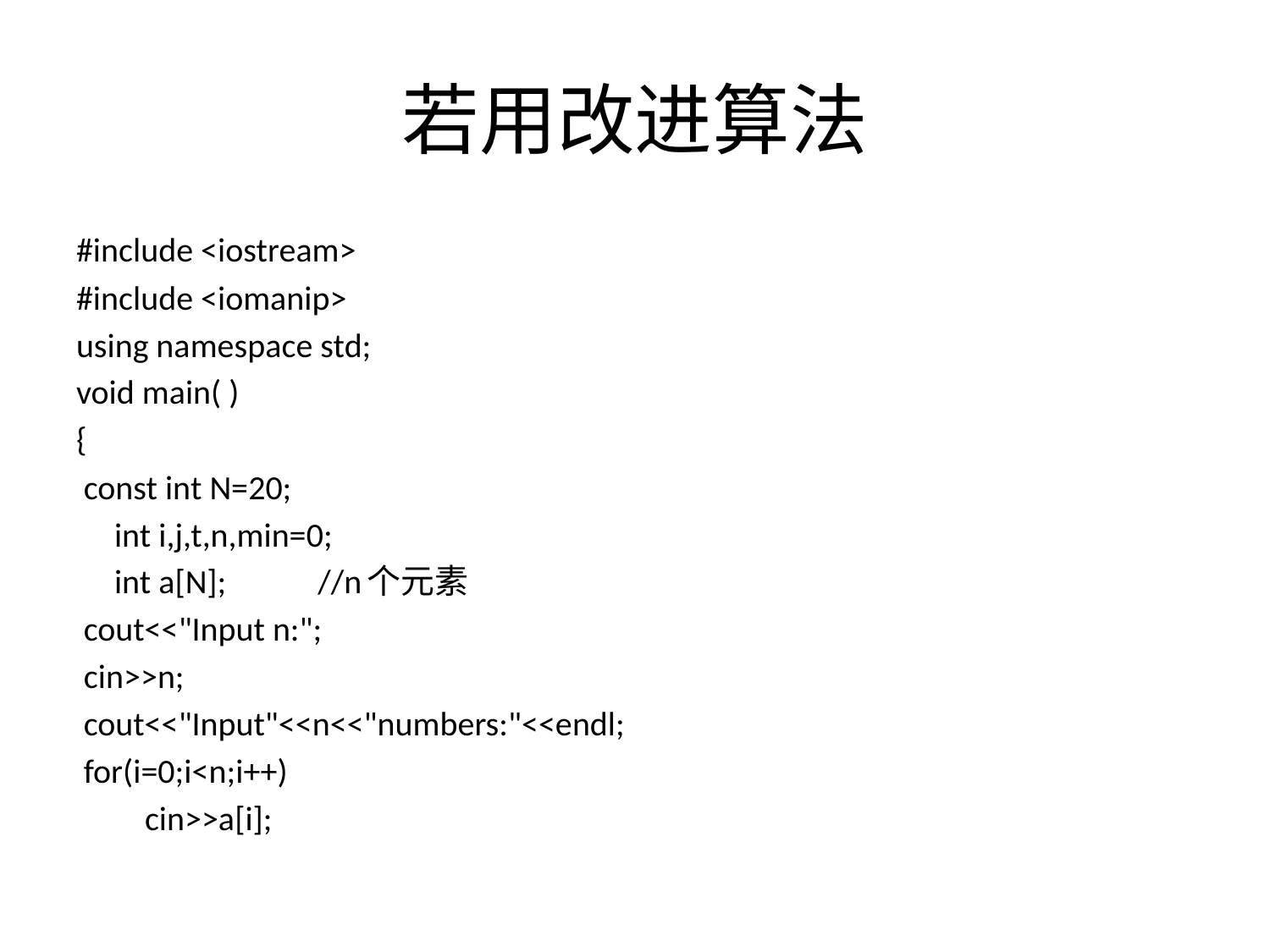

# 若用改进算法
#include <iostream>
#include <iomanip>
using namespace std;
void main( )
{
 const int N=20;
     int i,j,t,n,min=0;
     int a[N];            //n个元素
 cout<<"Input n:";
 cin>>n;
 cout<<"Input"<<n<<"numbers:"<<endl;
 for(i=0;i<n;i++)
         cin>>a[i];